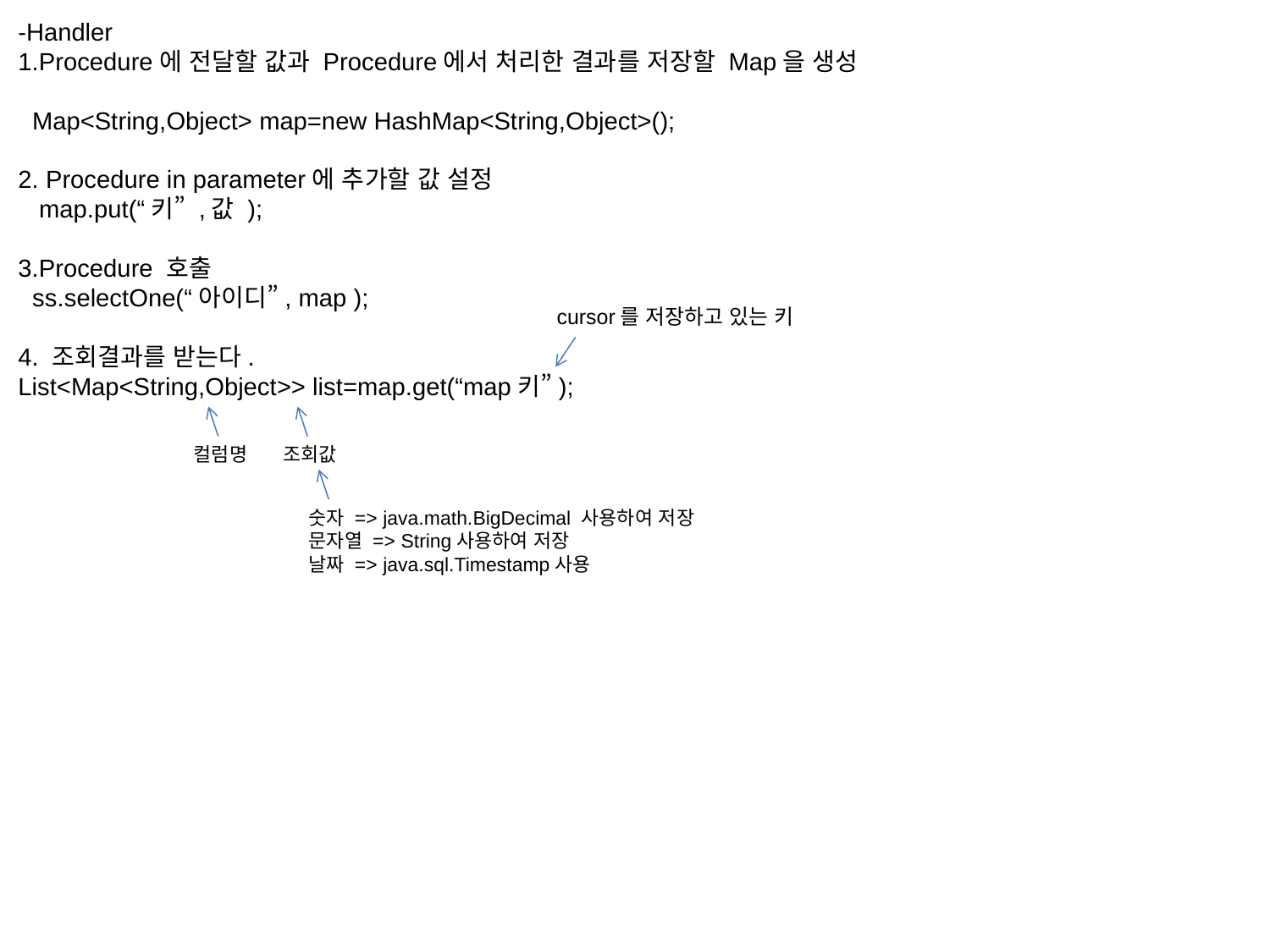

-Handler
1.Procedure에 전달할 값과 Procedure에서 처리한 결과를 저장할 Map을 생성

  Map<String,Object> map=new HashMap<String,Object>();

2. Procedure in parameter에 추가할 값 설정
   map.put(“키” ,값 );

3.Procedure 호출
  ss.selectOne(“아이디”, map );

4. 조회결과를 받는다.
List<Map<String,Object>> list=map.get(“map키”);

cursor를 저장하고 있는 키
컬럼명
조회값
숫자 => java.math.BigDecimal 사용하여 저장
문자열 => String사용하여 저장
날짜 => java.sql.Timestamp사용